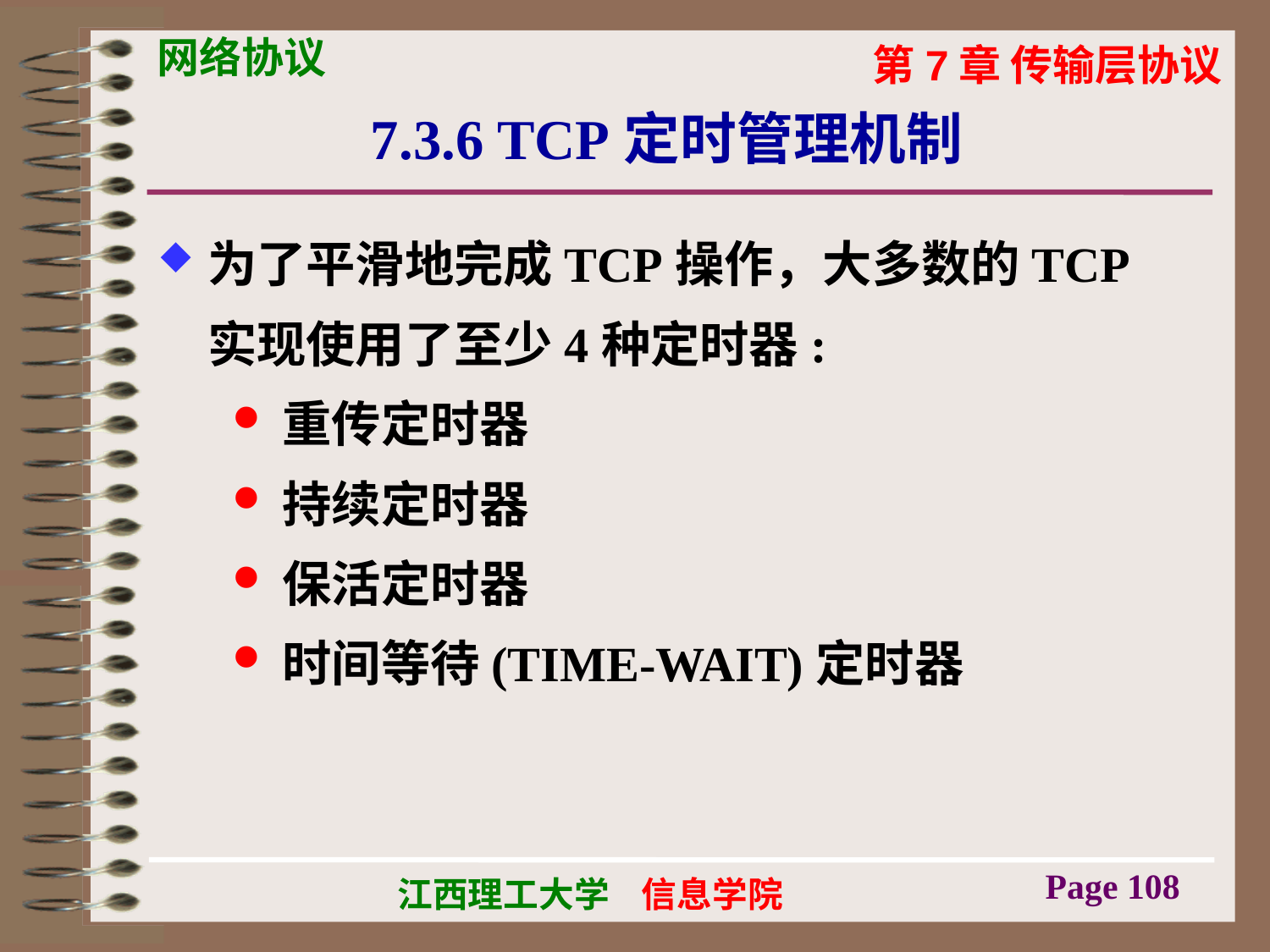

# 7.3.6 TCP定时管理机制
为了平滑地完成TCP操作，大多数的TCP实现使用了至少4种定时器:
重传定时器
持续定时器
保活定时器
时间等待(TIME-WAIT)定时器
Page 108